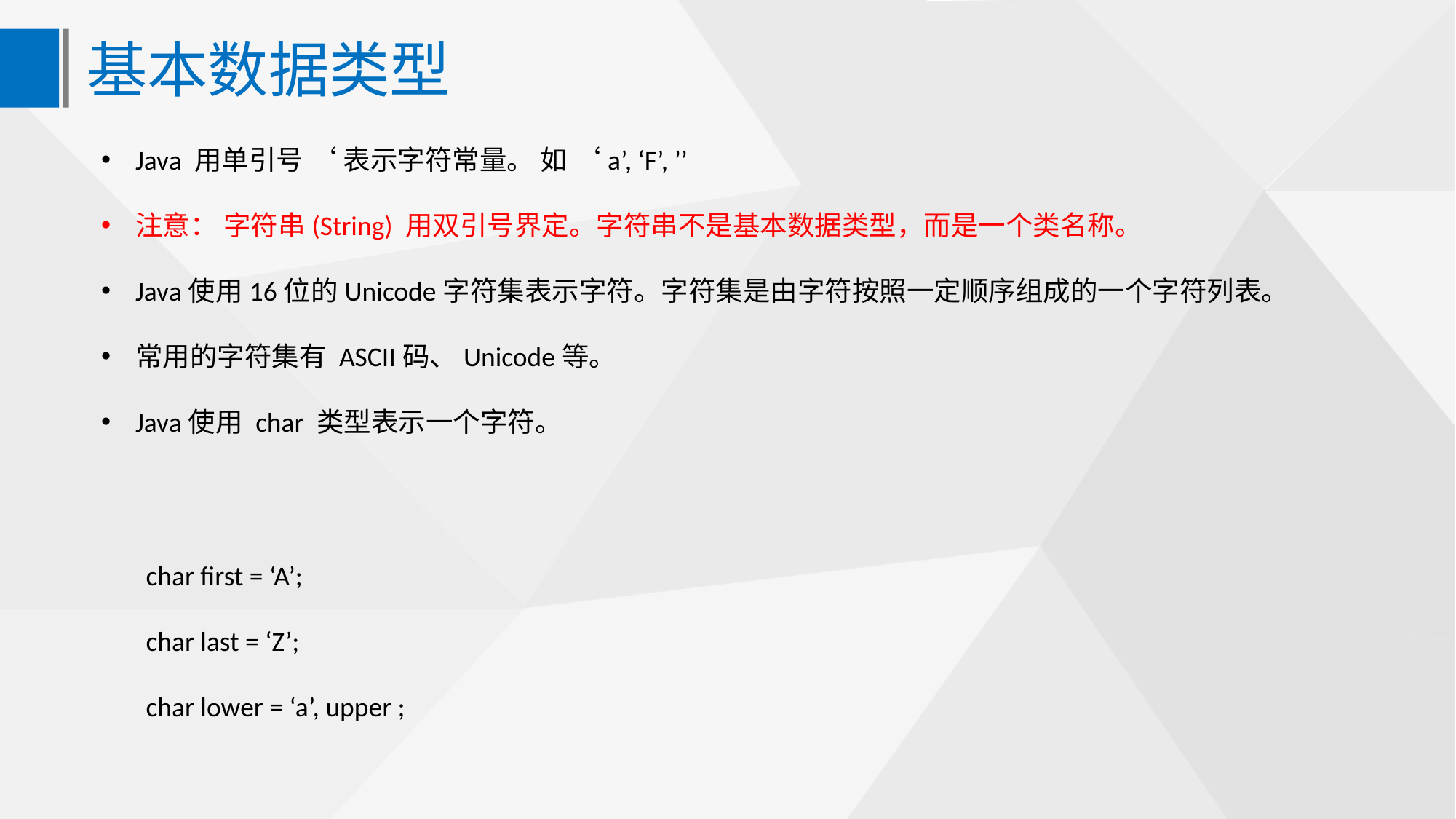

基本数据类型

Java 用单引号 ‘ 表示字符常量。 如 ‘a’, ‘F’, ’’

注意： 字符串(String) 用双引号界定。字符串不是基本数据类型，而是一个类名称。

Java使用16位的Unicode字符集表示字符。字符集是由字符按照一定顺序组成的一个字符列表。

常用的字符集有 ASCII码、Unicode等。

Java使用 char 类型表示一个字符。
char first = ‘A’;

char last = ‘Z’;

char lower = ‘a’, upper ;